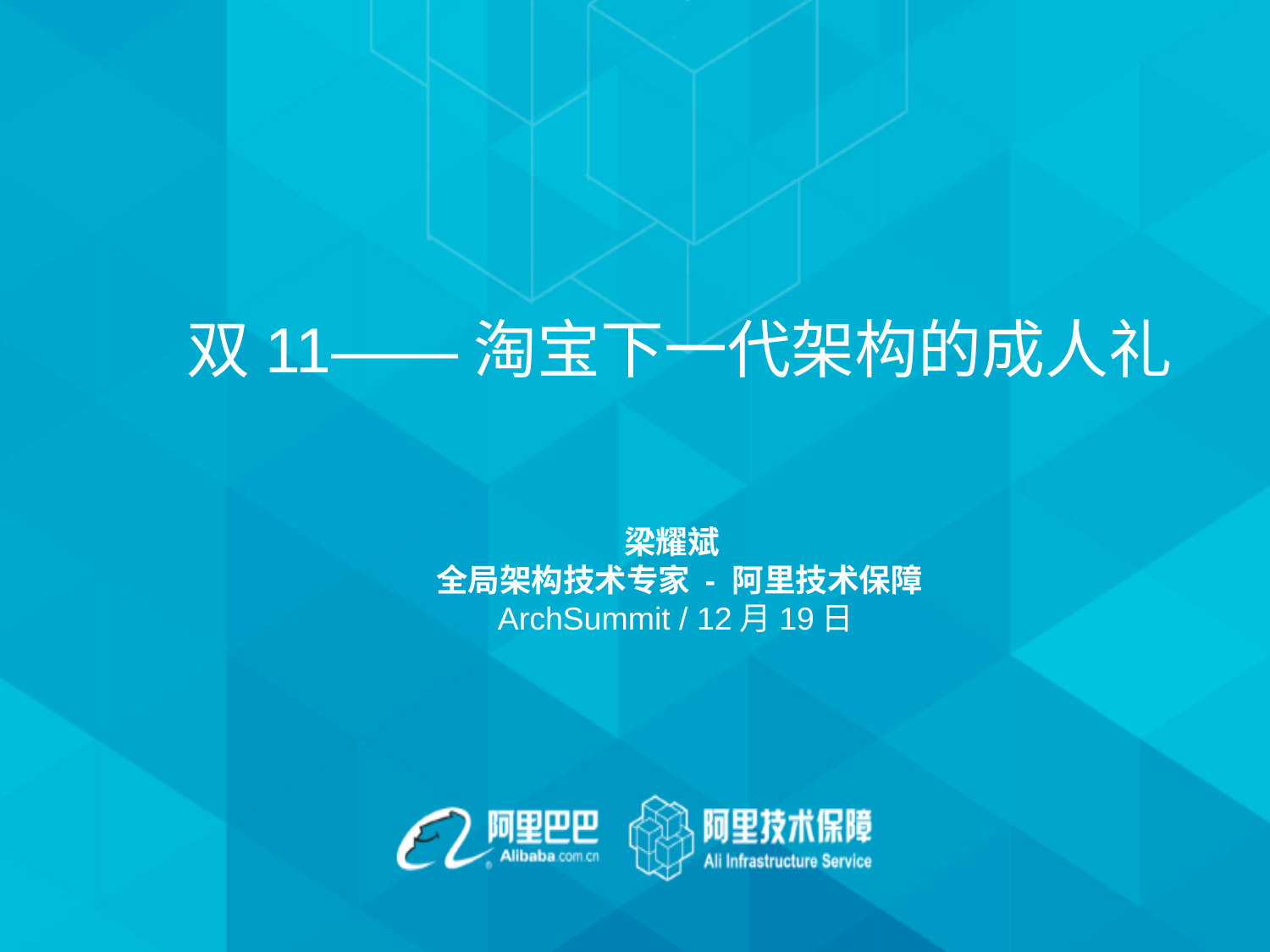

双11——淘宝下一代架构的成人礼
梁耀斌
全局架构技术专家 - 阿里技术保障
ArchSummit / 12月19日